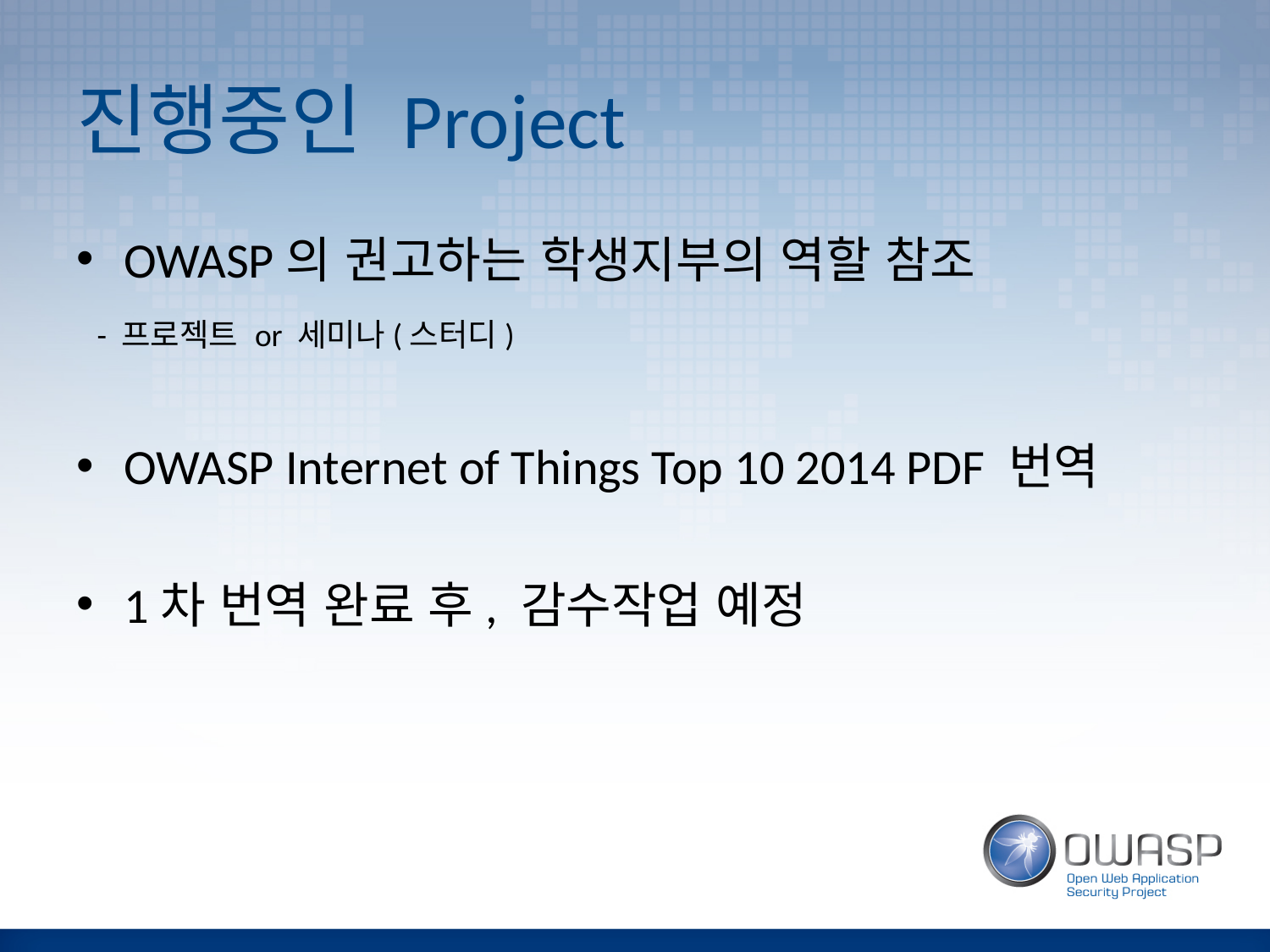

# 진행중인 Project
OWASP의 권고하는 학생지부의 역할 참조
  - 프로젝트 or 세미나(스터디)

OWASP Internet of Things Top 10 2014 PDF 번역

1차 번역 완료 후, 감수작업 예정